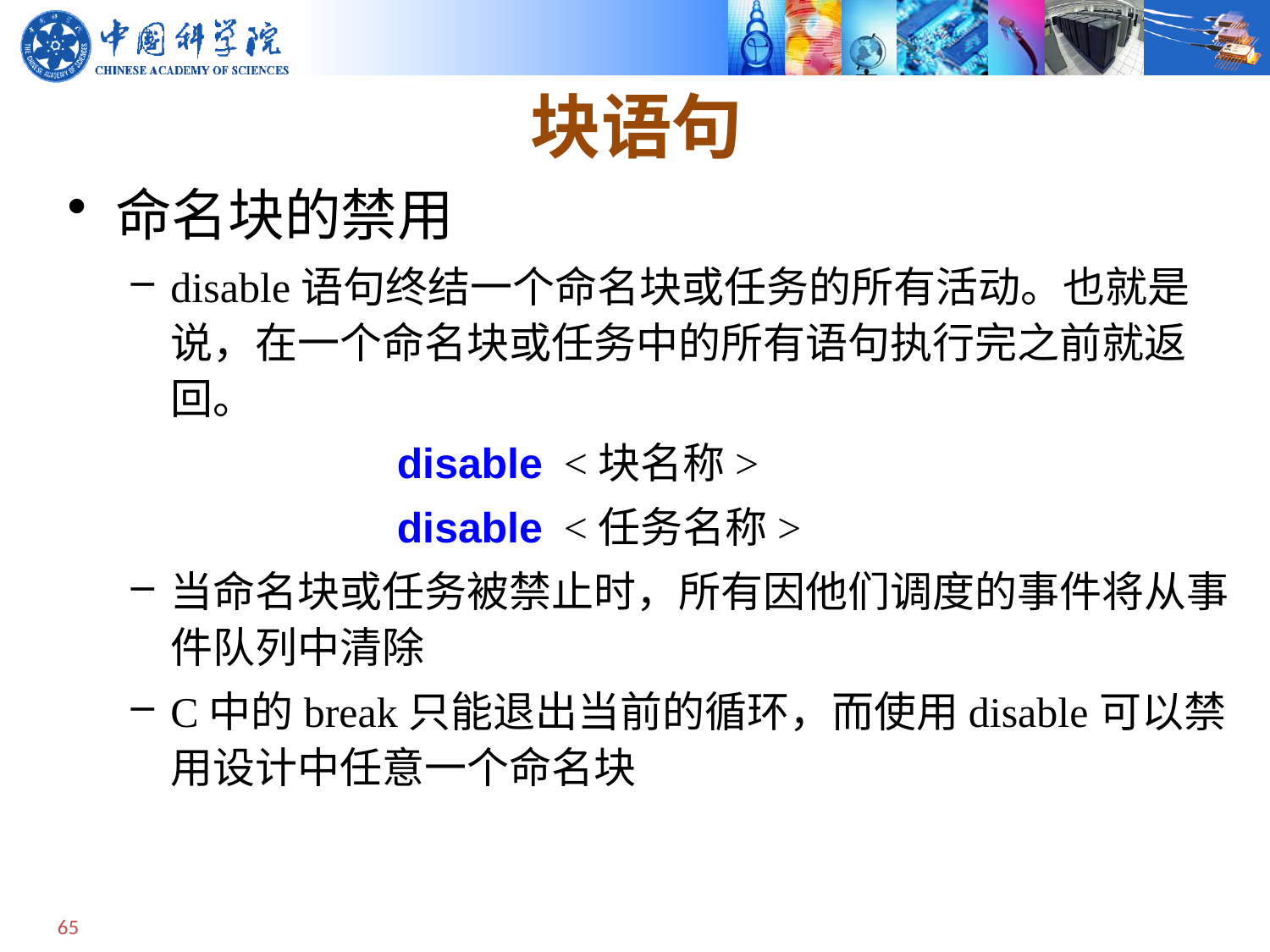

# 块语句
命名块的禁用
disable语句终结一个命名块或任务的所有活动。也就是说，在一个命名块或任务中的所有语句执行完之前就返回。
		 disable  <块名称>
		 disable  <任务名称>
当命名块或任务被禁止时，所有因他们调度的事件将从事件队列中清除
C中的break只能退出当前的循环，而使用disable可以禁用设计中任意一个命名块